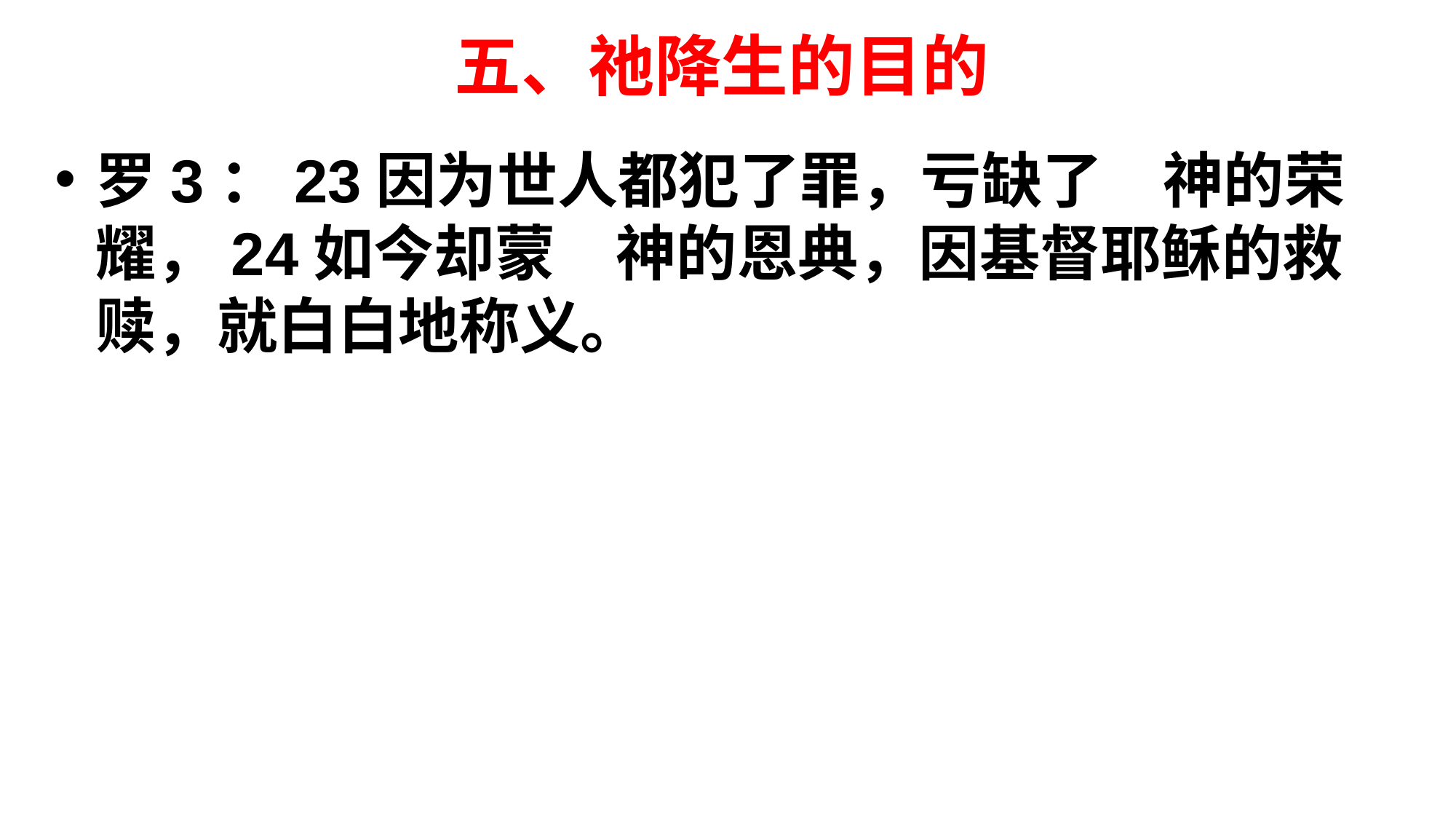

# 五、祂降生的目的
罗3：23因为世人都犯了罪，亏缺了　神的荣耀，24如今却蒙　神的恩典，因基督耶稣的救赎，就白白地称义。